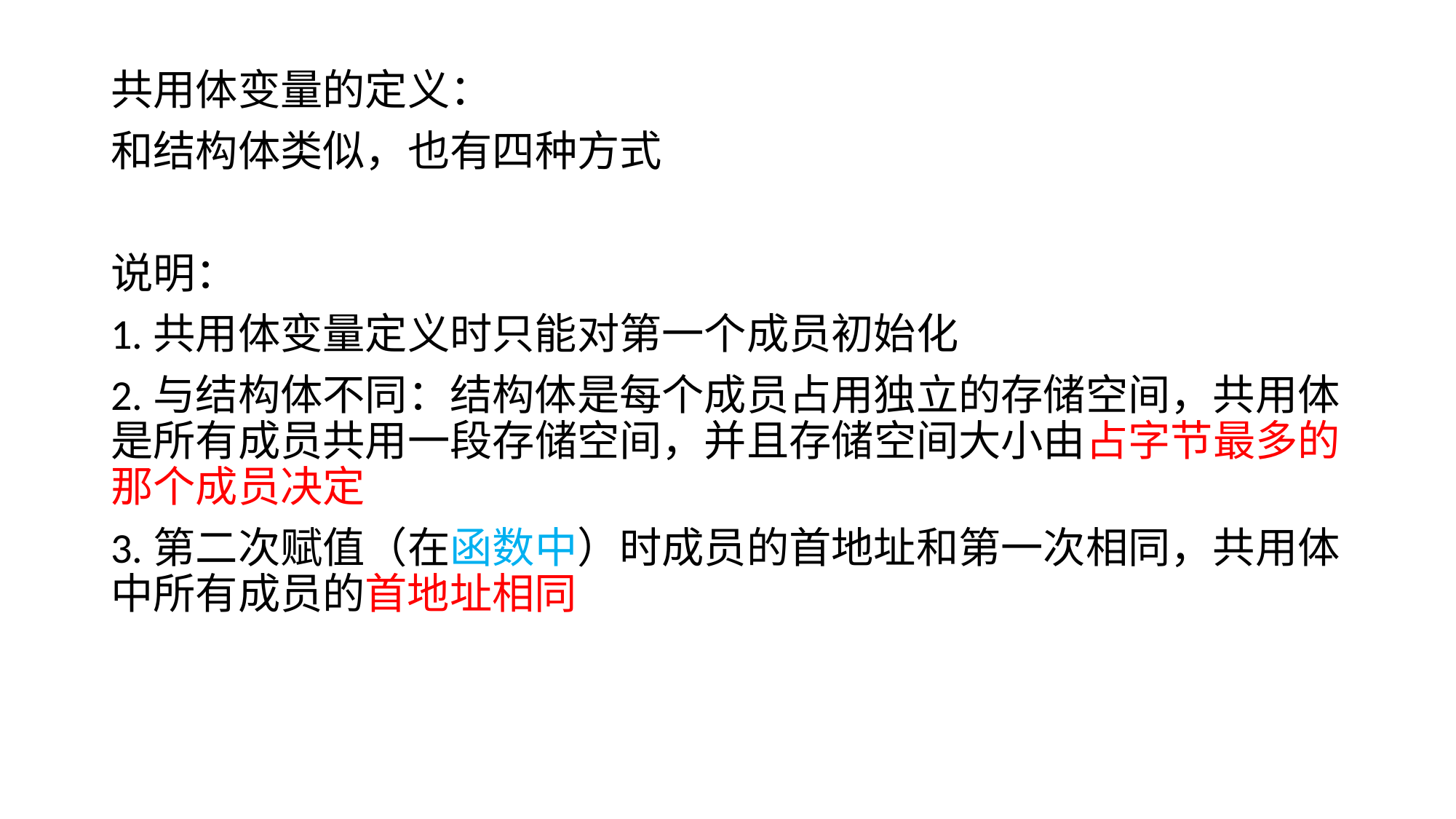

共用体变量的定义：
和结构体类似，也有四种方式

说明：
1.共用体变量定义时只能对第一个成员初始化
2.与结构体不同：结构体是每个成员占用独立的存储空间，共用体是所有成员共用一段存储空间，并且存储空间大小由占字节最多的那个成员决定
3.第二次赋值（在函数中）时成员的首地址和第一次相同，共用体中所有成员的首地址相同